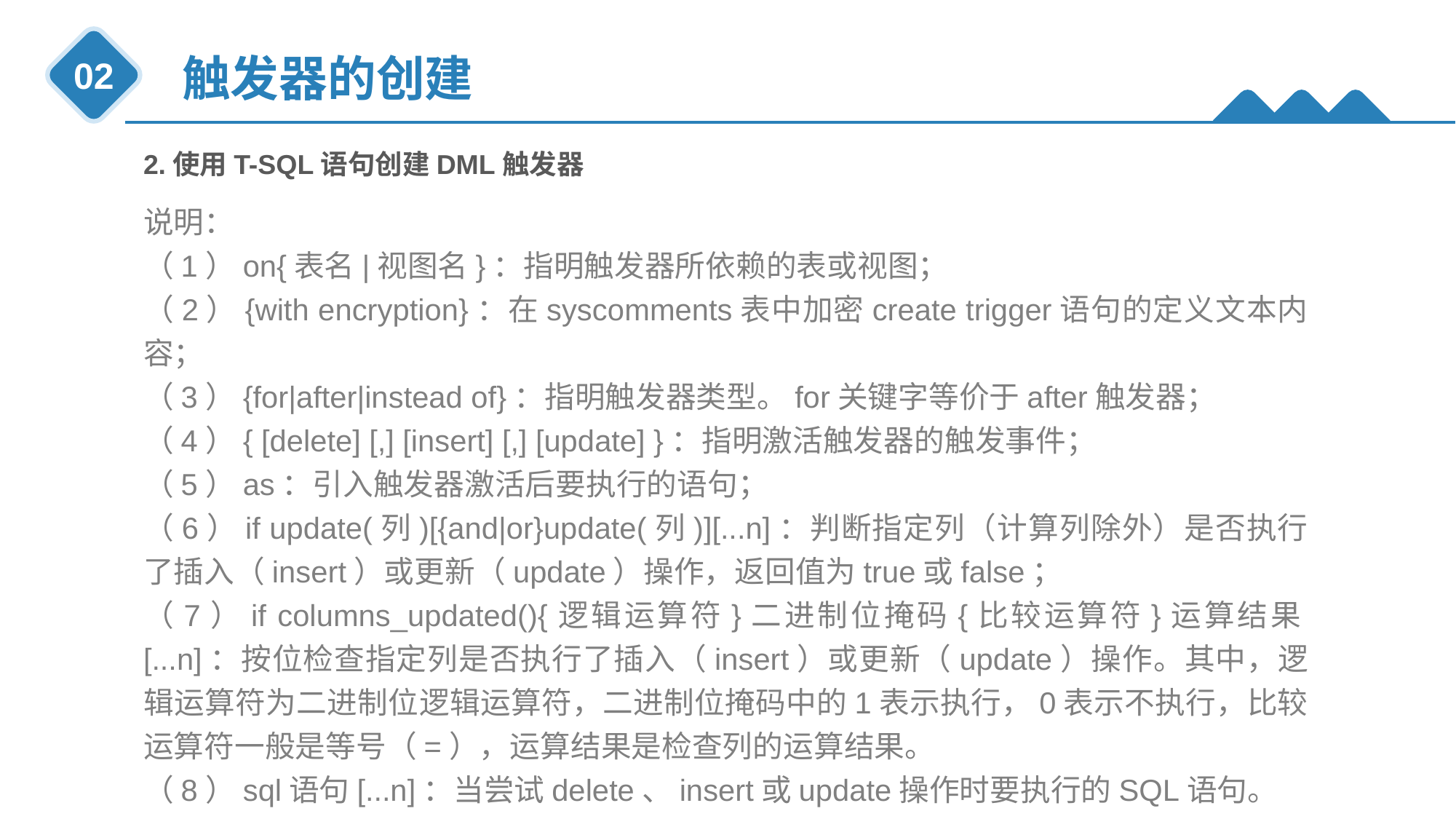

触发器的创建
02

2.使用T-SQL语句创建DML触发器
说明：
（1）on{表名|视图名}：指明触发器所依赖的表或视图；
（2）{with encryption}：在syscomments表中加密create trigger语句的定义文本内容；
（3）{for|after|instead of}：指明触发器类型。for关键字等价于after触发器；
（4）{ [delete] [,] [insert] [,] [update] }：指明激活触发器的触发事件；
（5）as：引入触发器激活后要执行的语句；
（6）if update(列)[{and|or}update(列)][...n]：判断指定列（计算列除外）是否执行了插入（insert）或更新（update）操作，返回值为true或false；
（7）if columns_updated(){逻辑运算符}二进制位掩码{比较运算符}运算结果[...n]：按位检查指定列是否执行了插入（insert）或更新（update）操作。其中，逻辑运算符为二进制位逻辑运算符，二进制位掩码中的1表示执行，0表示不执行，比较运算符一般是等号（=），运算结果是检查列的运算结果。
（8）sql语句[...n]：当尝试delete、insert或update操作时要执行的SQL语句。